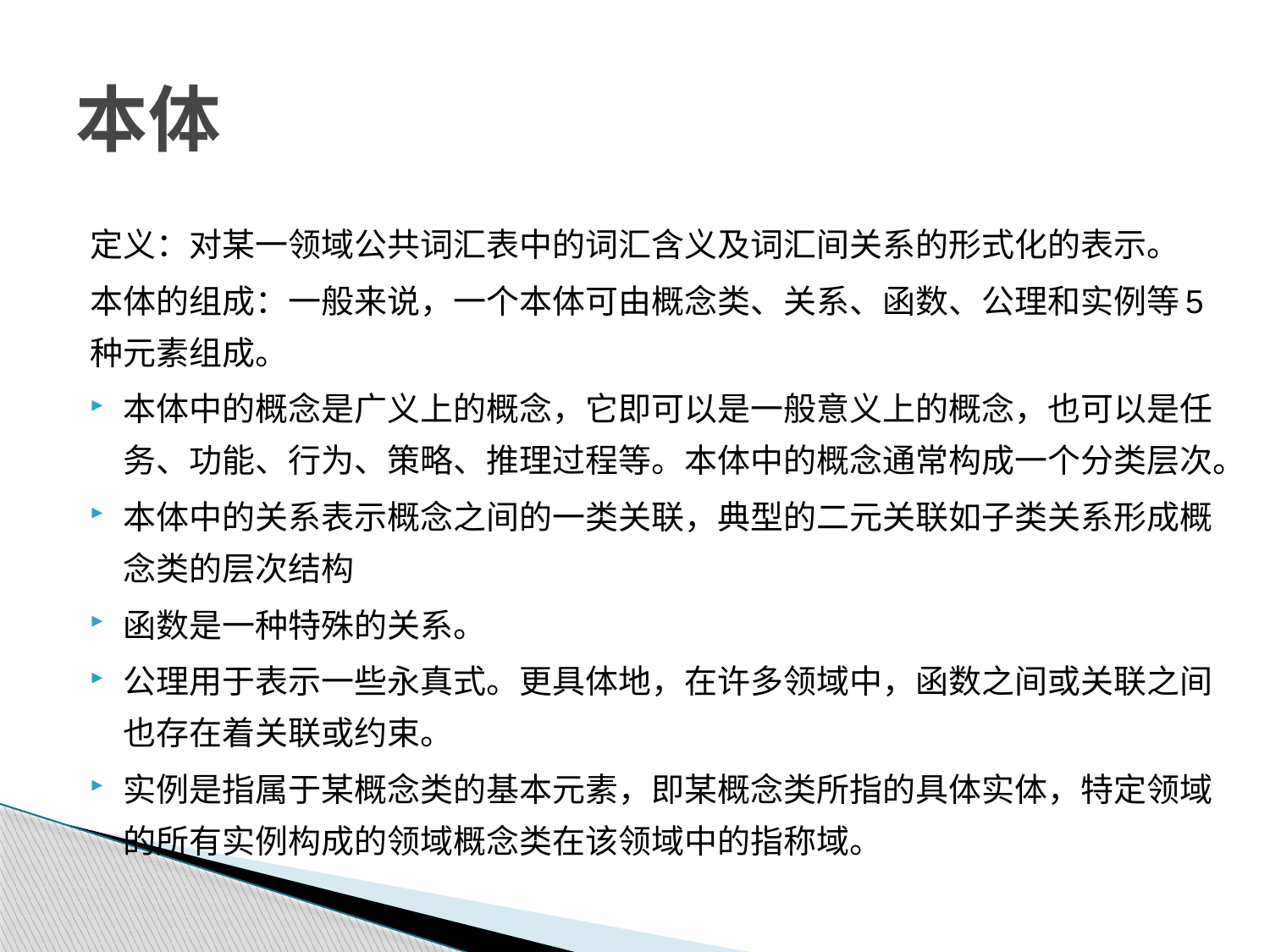

# 本体
定义：对某一领域公共词汇表中的词汇含义及词汇间关系的形式化的表示。
本体的组成：一般来说，一个本体可由概念类、关系、函数、公理和实例等5种元素组成。
本体中的概念是广义上的概念，它即可以是一般意义上的概念，也可以是任务、功能、行为、策略、推理过程等。本体中的概念通常构成一个分类层次。
本体中的关系表示概念之间的一类关联，典型的二元关联如子类关系形成概念类的层次结构
函数是一种特殊的关系。
公理用于表示一些永真式。更具体地，在许多领域中，函数之间或关联之间也存在着关联或约束。
实例是指属于某概念类的基本元素，即某概念类所指的具体实体，特定领域的所有实例构成的领域概念类在该领域中的指称域。